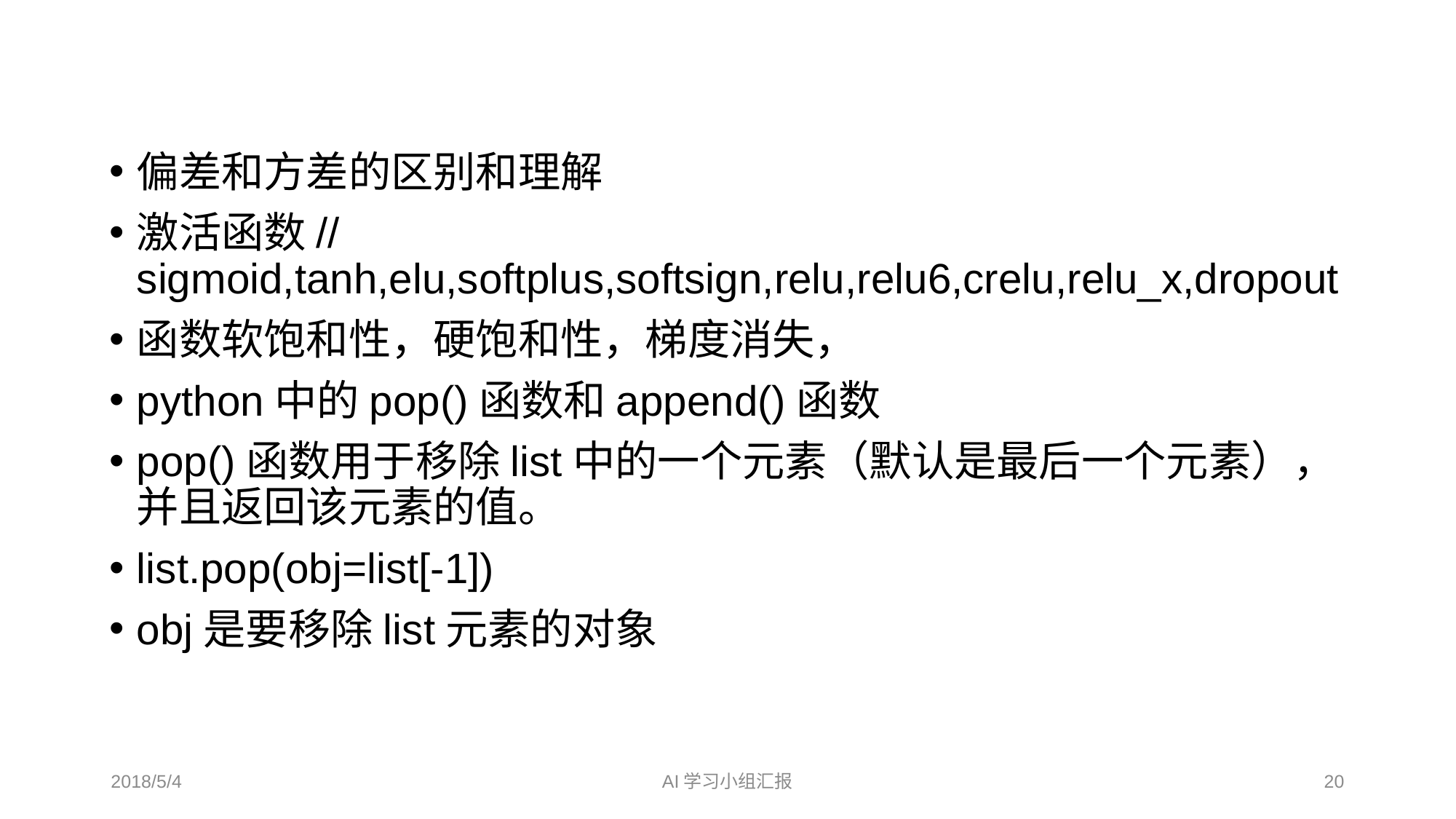

偏差和方差的区别和理解
激活函数//sigmoid,tanh,elu,softplus,softsign,relu,relu6,crelu,relu_x,dropout
函数软饱和性，硬饱和性，梯度消失，
python中的pop()函数和append()函数
pop()函数用于移除list中的一个元素（默认是最后一个元素），并且返回该元素的值。
list.pop(obj=list[-1])
obj是要移除list元素的对象

2018/5/4
AI学习小组汇报
20